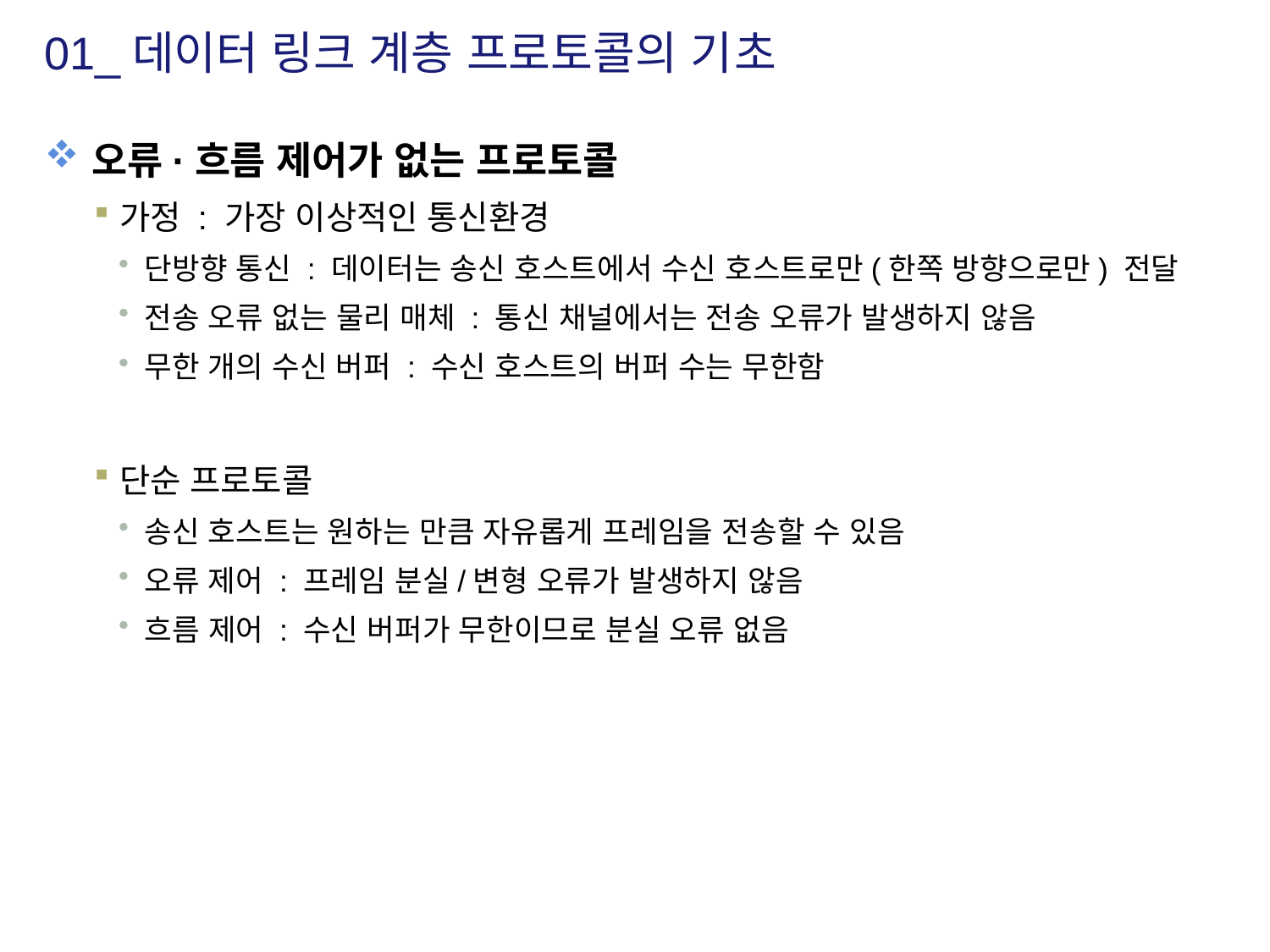

# 01_데이터 링크 계층 프로토콜의 기초
오류·흐름 제어가 없는 프로토콜
가정 : 가장 이상적인 통신환경
단방향 통신 : 데이터는 송신 호스트에서 수신 호스트로만(한쪽 방향으로만) 전달
전송 오류 없는 물리 매체 : 통신 채널에서는 전송 오류가 발생하지 않음
무한 개의 수신 버퍼 : 수신 호스트의 버퍼 수는 무한함

단순 프로토콜
송신 호스트는 원하는 만큼 자유롭게 프레임을 전송할 수 있음
오류 제어 : 프레임 분실/변형 오류가 발생하지 않음
흐름 제어 : 수신 버퍼가 무한이므로 분실 오류 없음